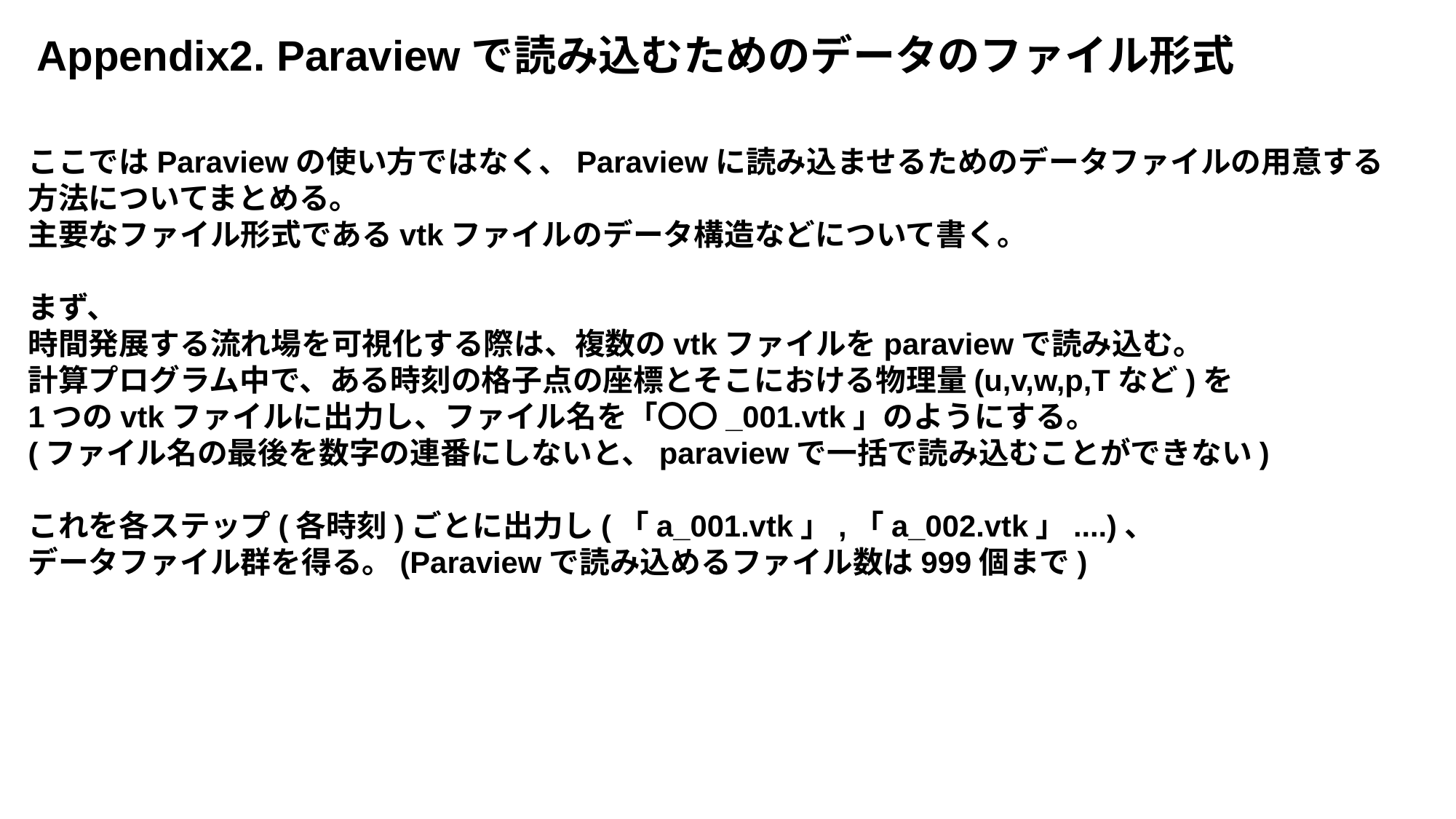

Appendix2. Paraviewで読み込むためのデータのファイル形式
ここではParaviewの使い方ではなく、Paraviewに読み込ませるためのデータファイルの用意する
方法についてまとめる。
主要なファイル形式であるvtkファイルのデータ構造などについて書く。

まず、
時間発展する流れ場を可視化する際は、複数のvtkファイルをparaviewで読み込む。
計算プログラム中で、ある時刻の格子点の座標とそこにおける物理量(u,v,w,p,Tなど)を
1つのvtkファイルに出力し、ファイル名を「〇〇_001.vtk」のようにする。
(ファイル名の最後を数字の連番にしないと、paraviewで一括で読み込むことができない)

これを各ステップ(各時刻)ごとに出力し(「a_001.vtk」,「a_002.vtk」....)、
データファイル群を得る。(Paraviewで読み込めるファイル数は999個まで)